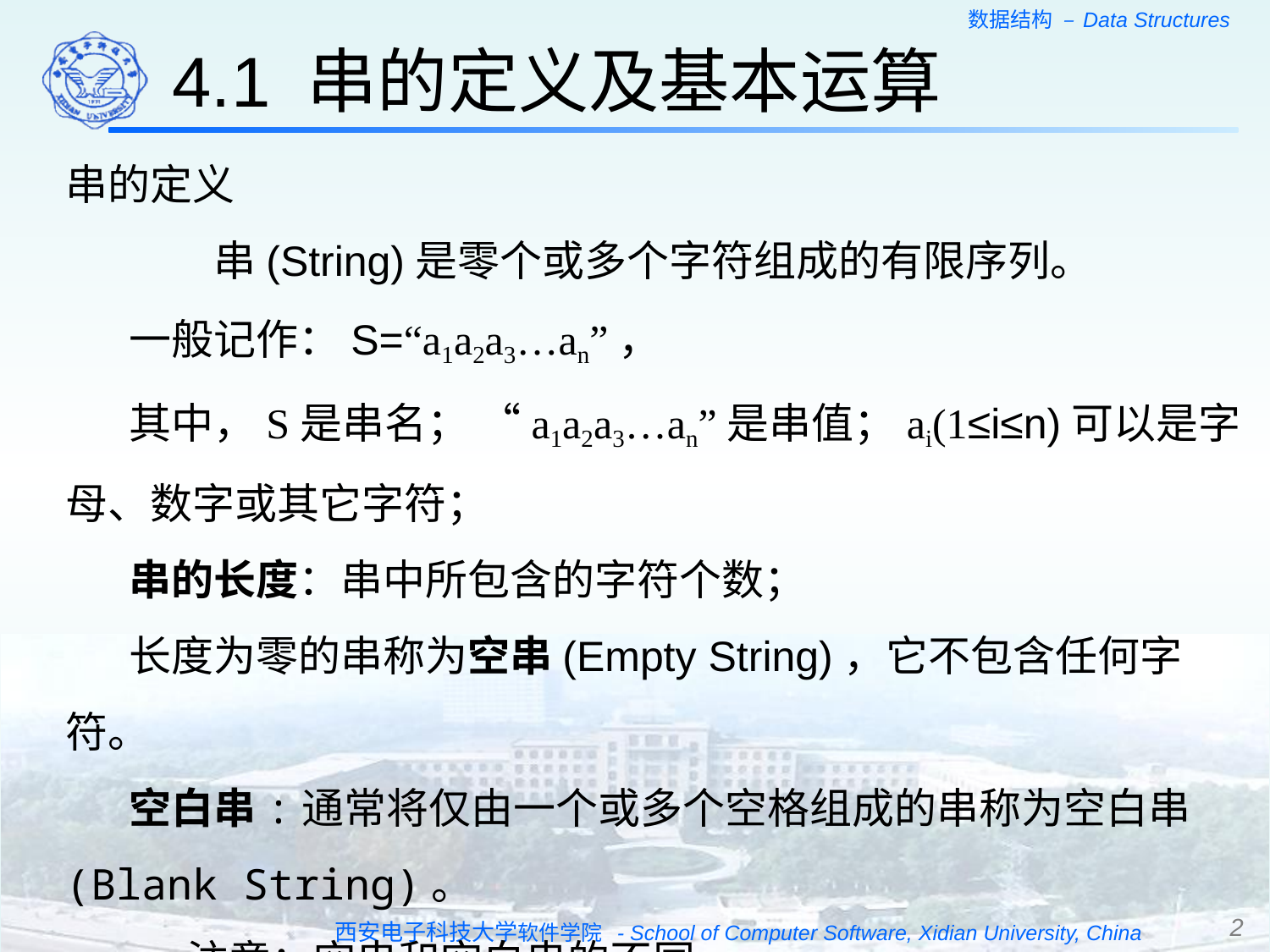

4.1 串的定义及基本运算
串的定义
　　串(String)是零个或多个字符组成的有限序列。
一般记作：S=“a1a2a3…an”，
其中，S是串名； “a1a2a3…an”是串值；ai(1≤i≤n)可以是字母、数字或其它字符；
串的长度：串中所包含的字符个数；
长度为零的串称为空串(Empty String)，它不包含任何字符。
空白串:通常将仅由一个或多个空格组成的串称为空白串(Blank String)。
     注意：空串和空白串的不同。
2